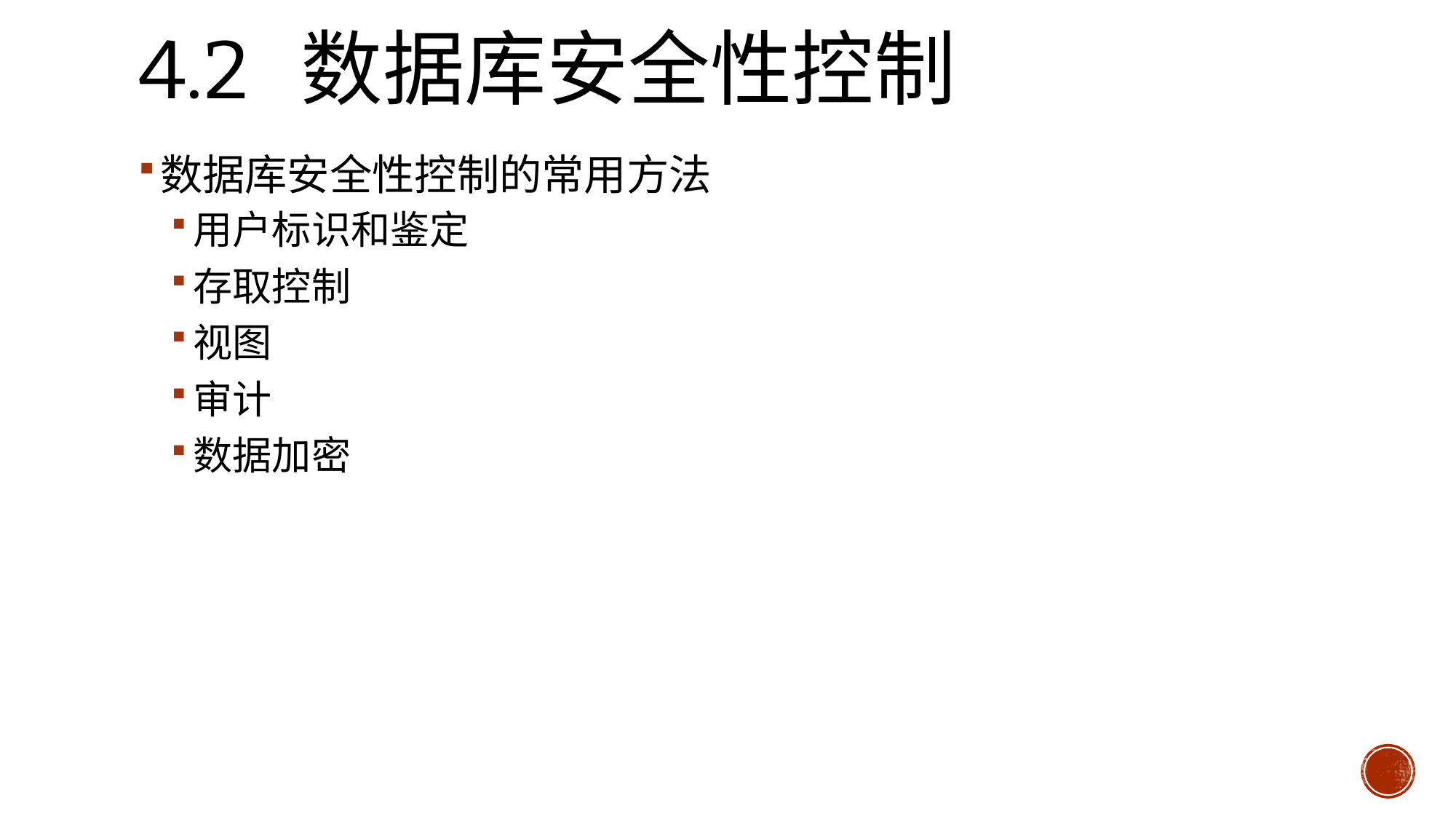

# 4.2  数据库安全性控制
数据库安全性控制的常用方法
用户标识和鉴定
存取控制
视图
审计
数据加密
29